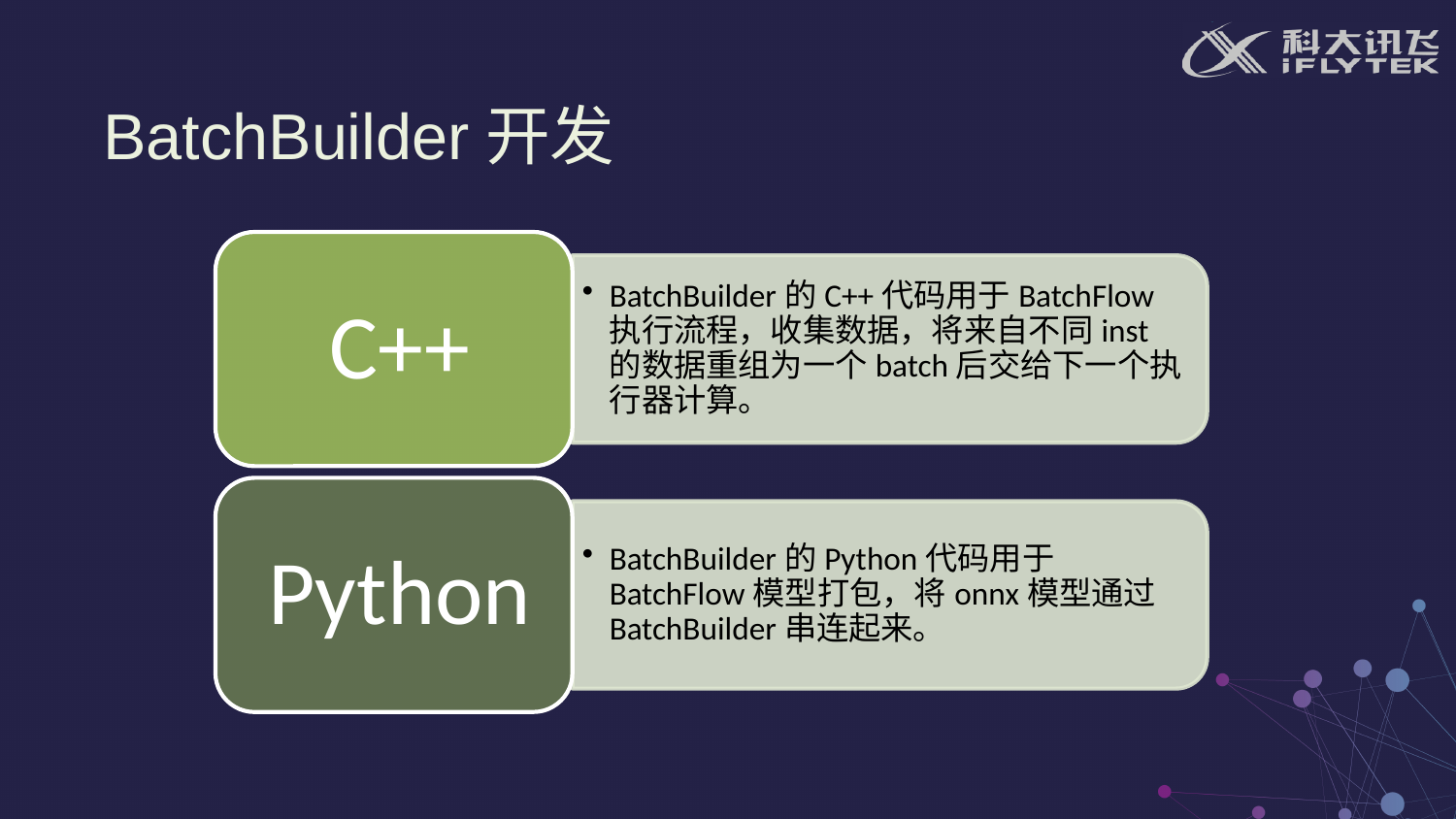

BatchBuilder开发
BatchBuilder的C++代码用于BatchFlow执行流程，收集数据，将来自不同inst的数据重组为一个batch后交给下一个执行器计算。
C++
BatchBuilder的Python代码用于BatchFlow模型打包，将onnx模型通过BatchBuilder串连起来。
Python